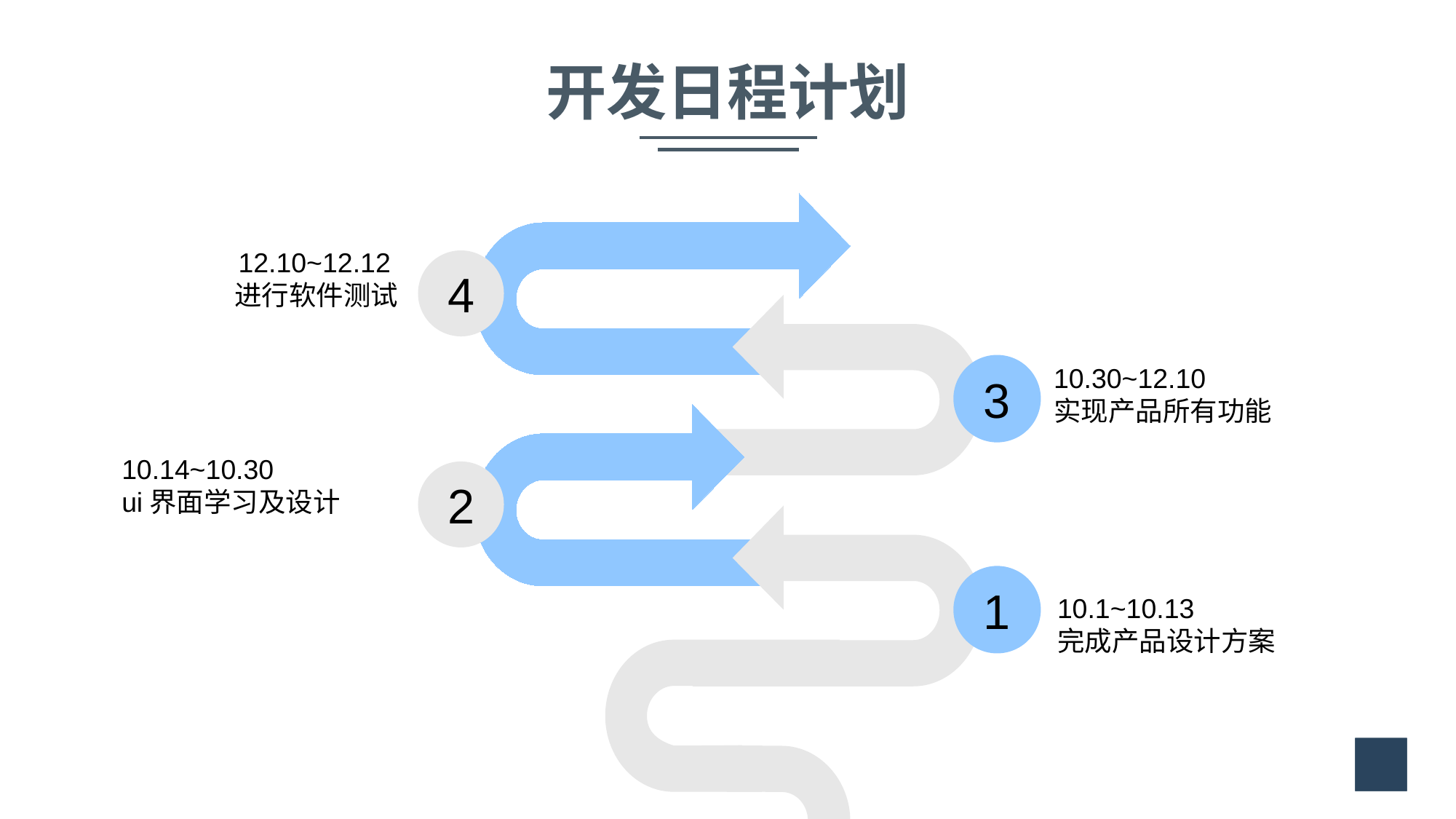

# 开发日程计划

12.10~12.12
进行软件测试
4

3
10.30~12.10
实现产品所有功能

10.14~10.30
ui界面学习及设计
2

1
10.1~10.13
完成产品设计方案